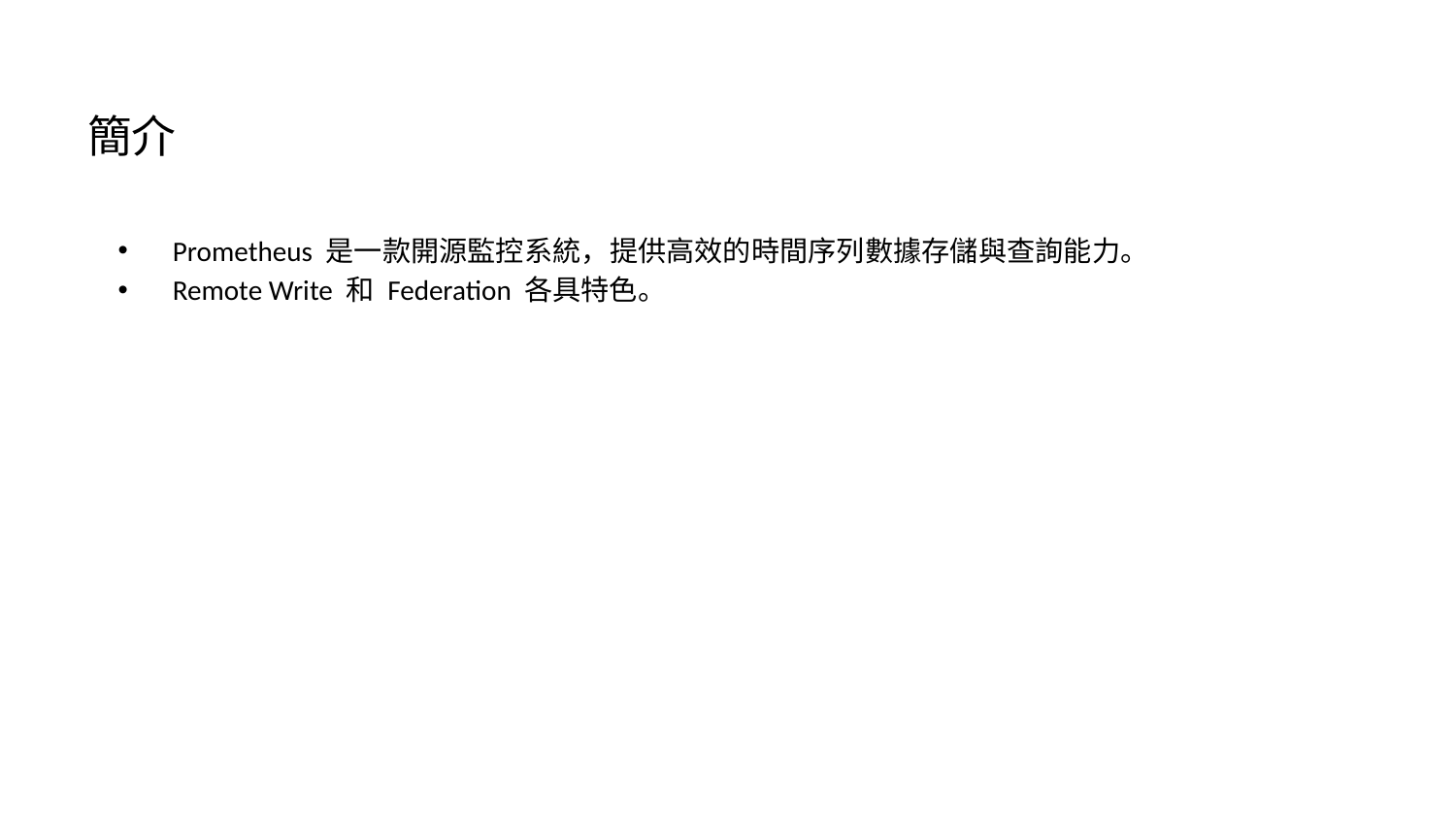

# 簡介
Prometheus 是一款開源監控系統，提供高效的時間序列數據存儲與查詢能力。
Remote Write 和 Federation 各具特色。